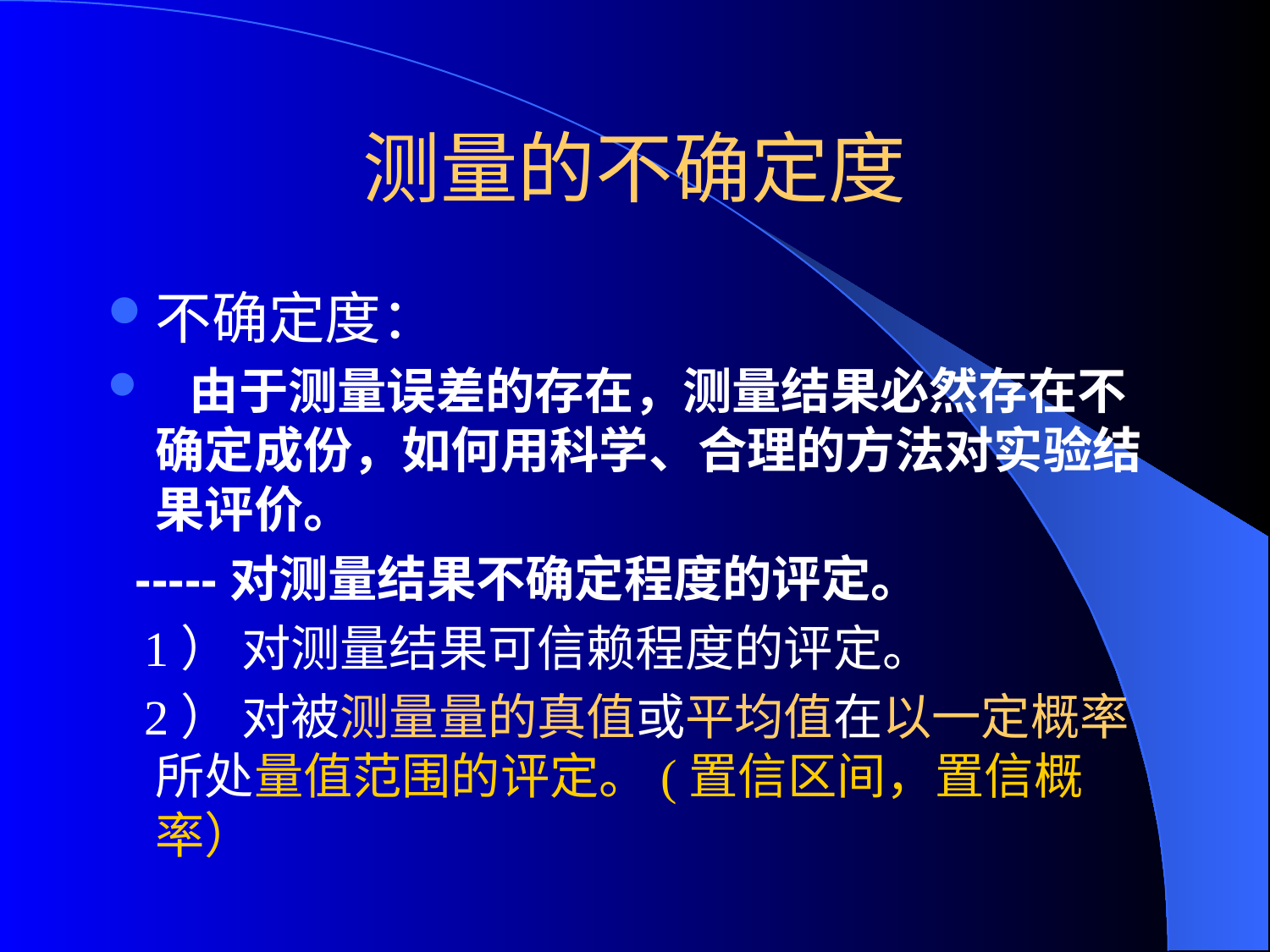

测量的不确定度
不确定度：
  由于测量误差的存在，测量结果必然存在不确定成份，如何用科学、合理的方法对实验结果评价。
  -----对测量结果不确定程度的评定。
   1） 对测量结果可信赖程度的评定。
   2） 对被测量量的真值或平均值在以一定概率所处量值范围的评定。(置信区间，置信概率）